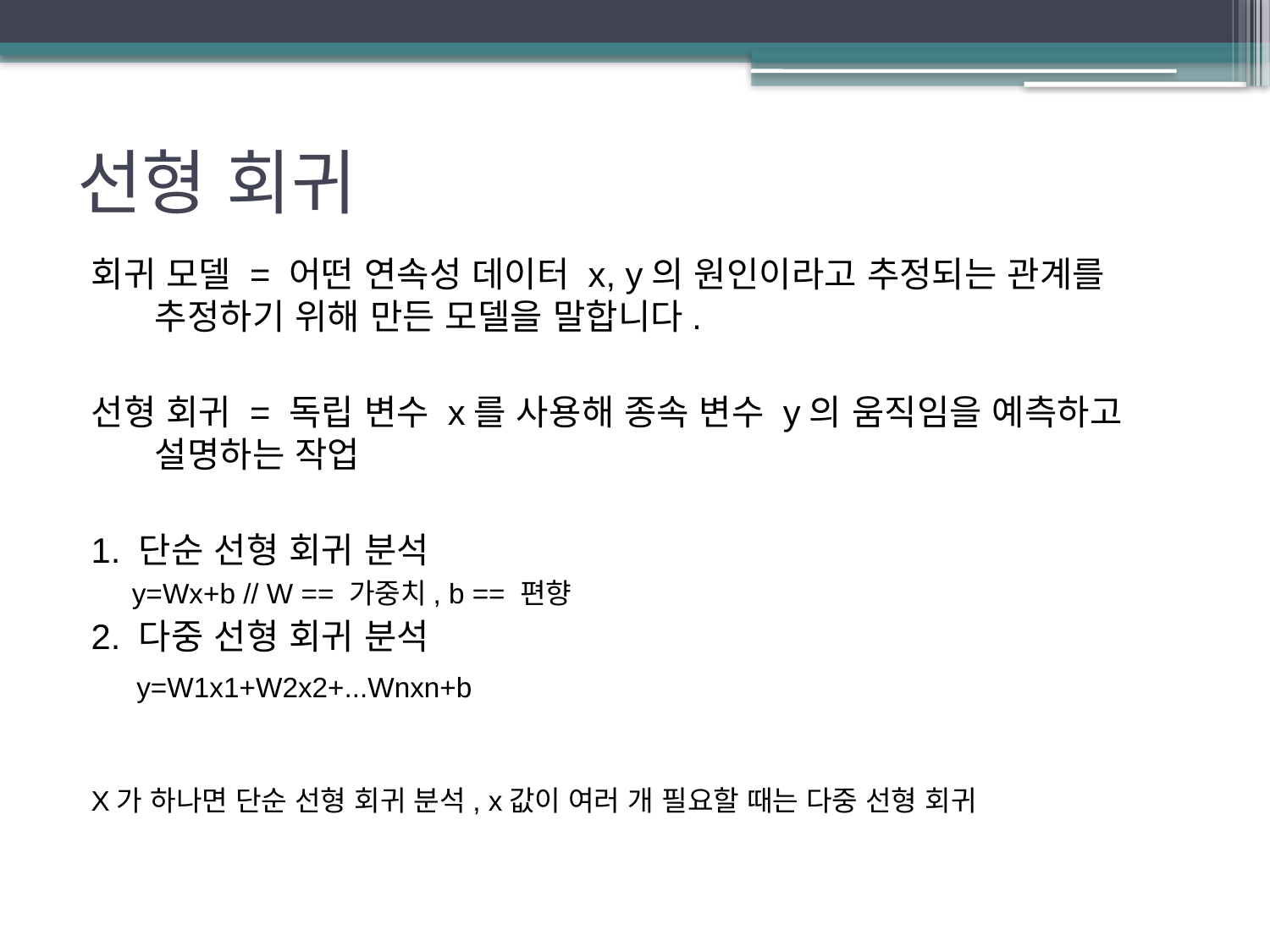

# 선형 회귀
회귀 모델 = 어떤 연속성 데이터 x, y의 원인이라고 추정되는 관계를 추정하기 위해 만든 모델을 말합니다.

선형 회귀 = 독립 변수 x를 사용해 종속 변수 y의 움직임을 예측하고 설명하는 작업

1. 단순 선형 회귀 분석
y=Wx+b // W == 가중치, b == 편향
2. 다중 선형 회귀 분석
	 y=W1x1+W2x2+...Wnxn+b

X가 하나면 단순 선형 회귀 분석, x값이 여러 개 필요할 때는 다중 선형 회귀